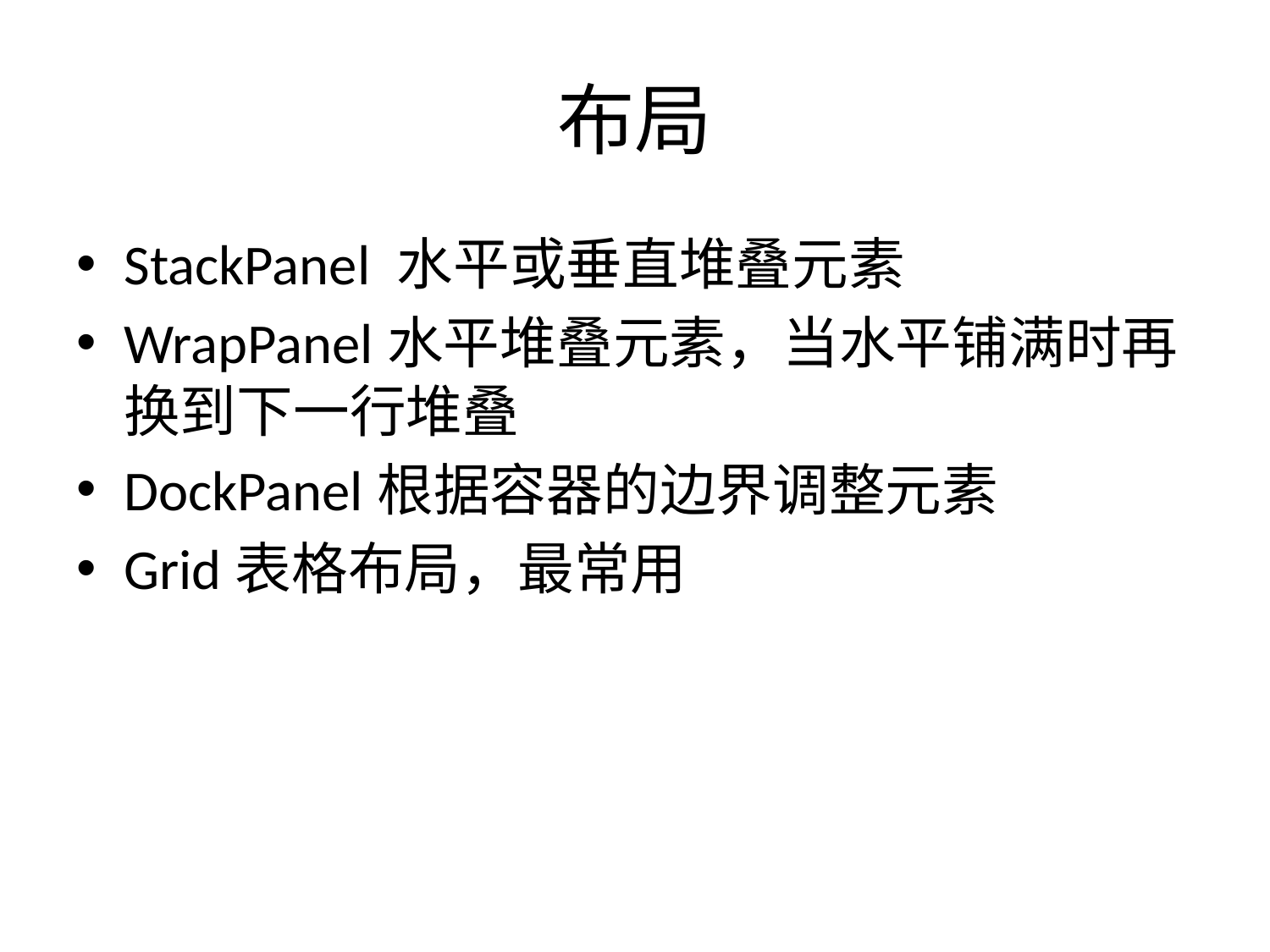

# 布局
StackPanel 水平或垂直堆叠元素
WrapPanel水平堆叠元素，当水平铺满时再换到下一行堆叠
DockPanel根据容器的边界调整元素
Grid表格布局，最常用